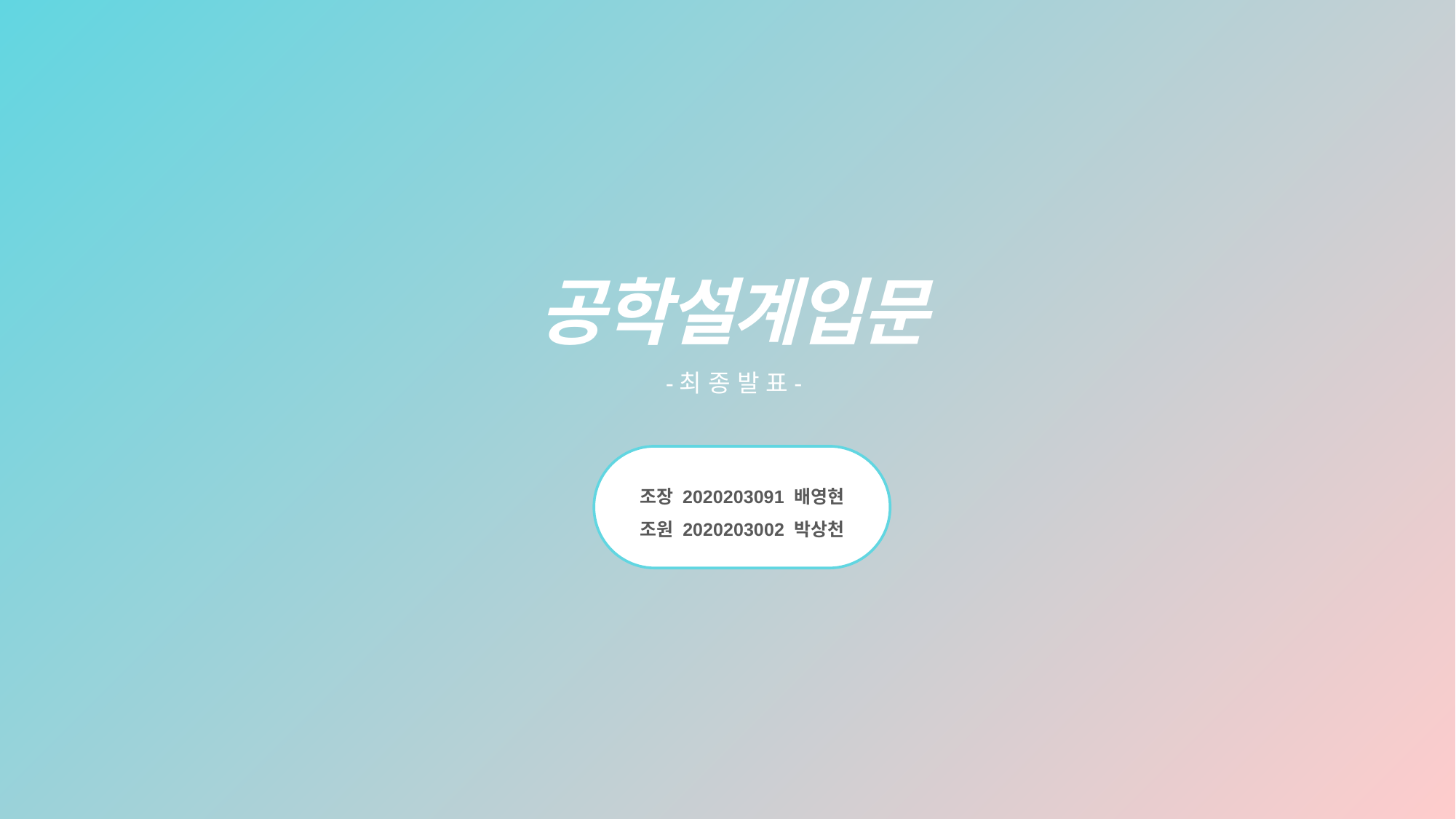

공학설계입문
-최 종 발 표-
조장 2020203091 배영현
조원 2020203002 박상천